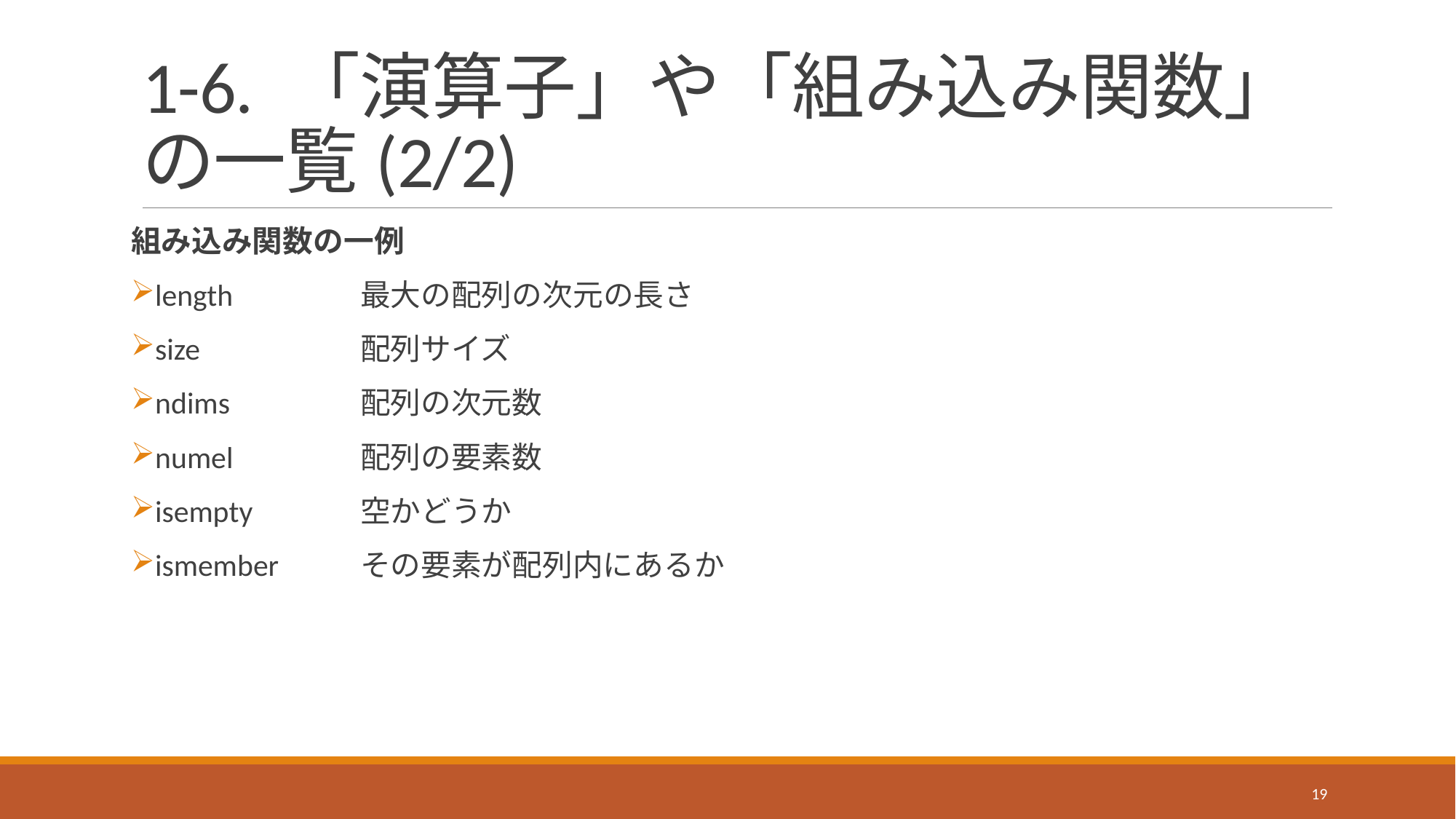

# 1-6. 「演算子」や「組み込み関数」の一覧(2/2)
組み込み関数の一例
length		最大の配列の次元の長さ
size		配列サイズ
ndims		配列の次元数
numel		配列の要素数
isempty	空かどうか
ismember	その要素が配列内にあるか
19